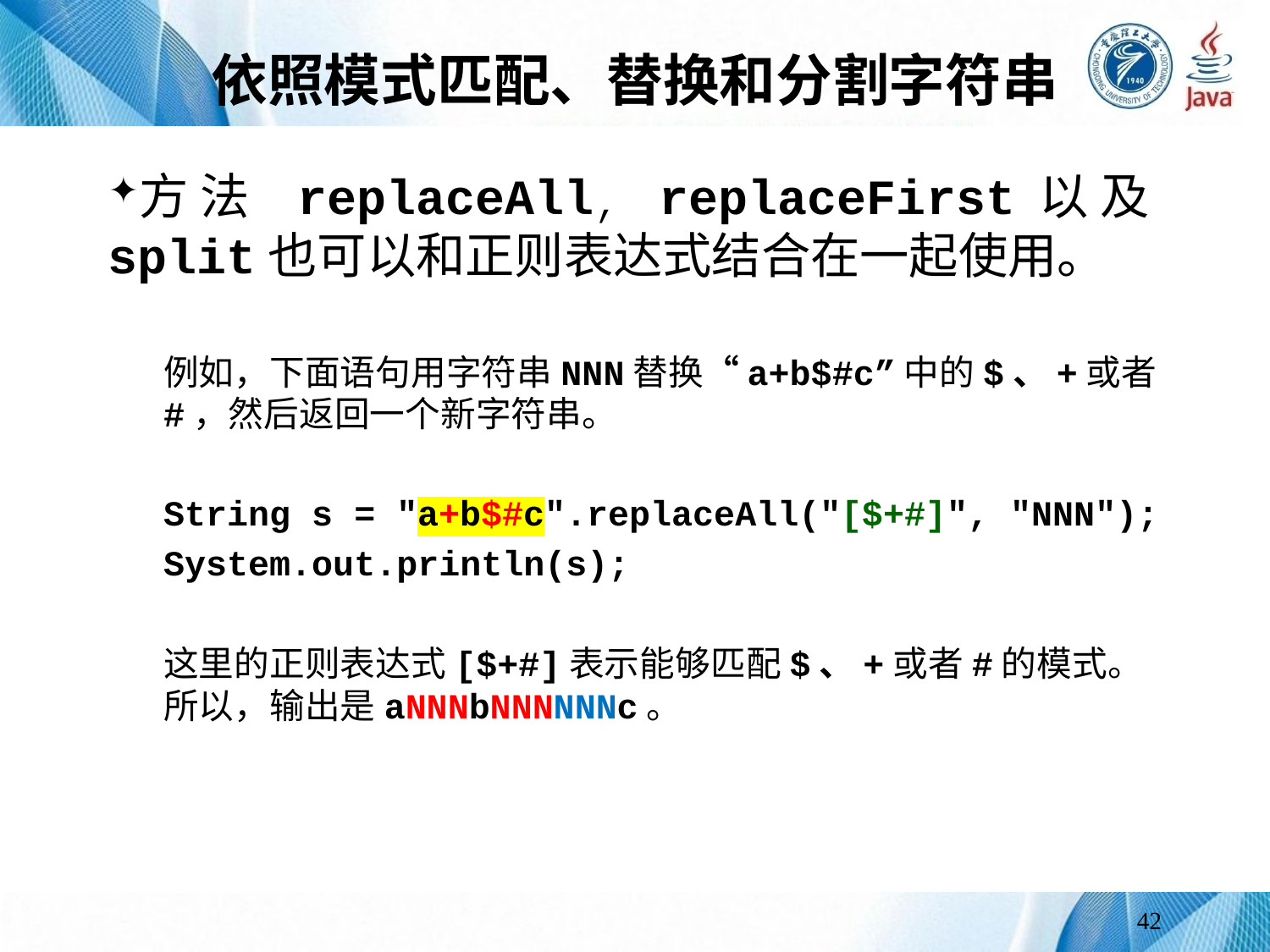

# 依照模式匹配、替换和分割字符串
方法 replaceAll, replaceFirst以及split也可以和正则表达式结合在一起使用。

例如，下面语句用字符串NNN替换“a+b$#c”中的$、+或者#，然后返回一个新字符串。

String s = "a+b$#c".replaceAll("[$+#]", "NNN");
System.out.println(s);

这里的正则表达式[$+#]表示能够匹配$、+或者#的模式。所以，输出是aNNNbNNNNNNc。
42